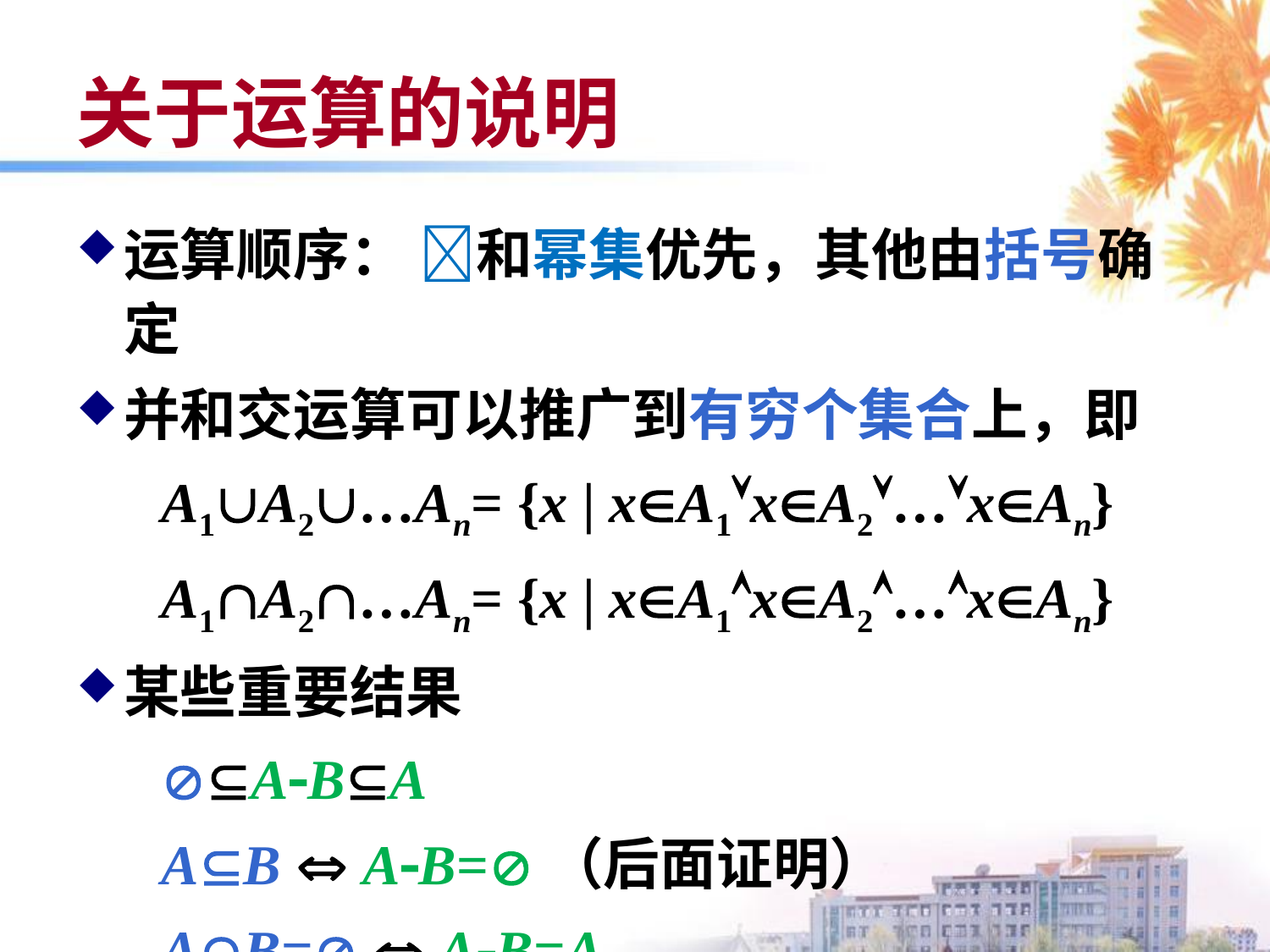

# 关于运算的说明
运算顺序： ∼和幂集优先，其他由括号确定
并和交运算可以推广到有穷个集合上，即
      A1∪A2∪…An= {x | x∈A1∨x∈A2∨…∨x∈An}
      A1∩A2∩…An= {x | x∈A1∧x∈A2∧…∧x∈An}
某些重要结果
      ∅⊆A−B⊆A
      A⊆B ⇔ A−B=∅（后面证明）
      A∩B=∅ ⇔ A−B=A

20